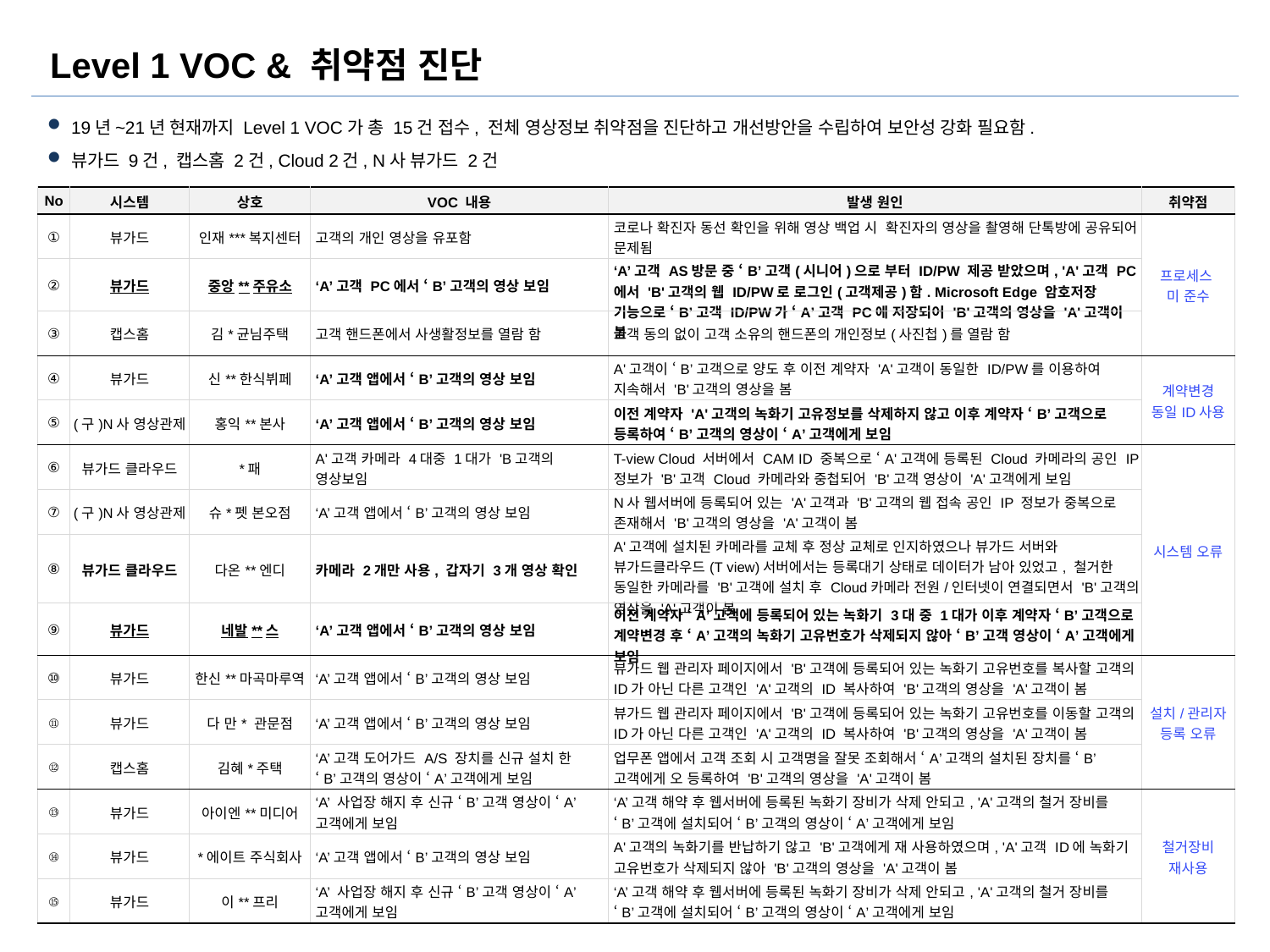

Level 1 VOC & 취약점 진단
19년~21년 현재까지 Level 1 VOC가 총 15건 접수, 전체 영상정보 취약점을 진단하고 개선방안을 수립하여 보안성 강화 필요함.
뷰가드 9건, 캡스홈 2건, Cloud 2건, N사 뷰가드 2건
| No | 시스템 | 상호 | VOC 내용 | 발생 원인 | 취약점 |
| --- | --- | --- | --- | --- | --- |
| ① | 뷰가드 | 인재\*\*\*복지센터 | 고객의 개인 영상을 유포함 | 코로나 확진자 동선 확인을 위해 영상 백업 시 확진자의 영상을 촬영해 단톡방에 공유되어 문제됨 | 프로세스 미 준수 |
| ② | 뷰가드 | 중앙\*\*주유소 | ‘A’고객 PC에서 ‘B’고객의 영상 보임 | ‘A’고객 AS방문 중 ‘B’고객(시니어)으로 부터 ID/PW 제공 받았으며, 'A'고객 PC에서 'B'고객의 웹 ID/PW로 로그인(고객제공)함. Microsoft Edge 암호저장 기능으로 ‘B’고객 ID/PW가 ‘A’고객 PC에 저장되어 'B'고객의 영상을 'A'고객이 봄 |  |
| ③ | 캡스홈 | 김\*균님주택 | 고객 핸드폰에서 사생활정보를 열람 함 | 고객 동의 없이 고객 소유의 핸드폰의 개인정보(사진첩)를 열람 함 |  |
| ④ | 뷰가드 | 신\*\*한식뷔페 | ‘A’고객 앱에서 ‘B’고객의 영상 보임 | A'고객이 ‘B’고객으로 양도 후 이전 계약자 'A'고객이 동일한 ID/PW를 이용하여 지속해서 'B'고객의 영상을 봄 | 계약변경 동일ID사용 |
| ⑤ | (구)N사 영상관제 | 홍익\*\*본사 | ‘A’고객 앱에서 ‘B’고객의 영상 보임 | 이전 계약자 'A'고객의 녹화기 고유정보를 삭제하지 않고 이후 계약자 ‘B’고객으로 등록하여 ‘B’고객의 영상이 ‘A’고객에게 보임 |  |
| ⑥ | 뷰가드 클라우드 | \*패 | A'고객 카메라 4대중 1대가 'B고객의 영상보임 | T-view Cloud 서버에서 CAM ID 중복으로 ‘A'고객에 등록된 Cloud 카메라의 공인 IP정보가 'B'고객 Cloud 카메라와 중첩되어 'B'고객 영상이 'A'고객에게 보임 | 시스템 오류 |
| ⑦ | (구)N사 영상관제 | 슈\*펫 본오점 | ‘A’고객 앱에서 ‘B’고객의 영상 보임 | N사 웹서버에 등록되어 있는 'A'고객과 'B'고객의 웹 접속 공인 IP 정보가 중복으로 존재해서 'B'고객의 영상을 'A'고객이 봄 |  |
| ⑧ | 뷰가드 클라우드 | 다온\*\*엔디 | 카메라 2개만 사용, 갑자기 3개 영상 확인 | A'고객에 설치된 카메라를 교체 후 정상 교체로 인지하였으나 뷰가드 서버와 뷰가드클라우드(T view)서버에서는 등록대기 상태로 데이터가 남아 있었고, 철거한 동일한 카메라를 'B'고객에 설치 후 Cloud카메라 전원/인터넷이 연결되면서 'B'고객의 영상을 'A'고객이 봄 |  |
| ⑨ | 뷰가드 | 네발\*\*스 | ‘A’고객 앱에서 ‘B’고객의 영상 보임 | 이전 계약자 ‘A’고객에 등록되어 있는 녹화기 3대 중 1대가 이후 계약자 ‘B’고객으로 계약변경 후 ‘A’고객의 녹화기 고유번호가 삭제되지 않아 ‘B’고객 영상이 ‘A’고객에게 보임 |  |
| ⑩ | 뷰가드 | 한신\*\*마곡마루역 | ‘A’고객 앱에서 ‘B’고객의 영상 보임 | 뷰가드 웹 관리자 페이지에서 'B'고객에 등록되어 있는 녹화기 고유번호를 복사할 고객의 ID가 아닌 다른 고객인 'A'고객의 ID 복사하여 'B'고객의 영상을 'A'고객이 봄 | 설치/관리자 등록 오류 |
| ⑪ | 뷰가드 | 다 만\* 관문점 | ‘A’고객 앱에서 ‘B’고객의 영상 보임 | 뷰가드 웹 관리자 페이지에서 'B'고객에 등록되어 있는 녹화기 고유번호를 이동할 고객의 ID가 아닌 다른 고객인 'A'고객의 ID 복사하여 'B'고객의 영상을 'A'고객이 봄 |  |
| ⑫ | 캡스홈 | 김혜\*주택 | ‘A’고객 도어가드 A/S 장치를 신규 설치 한 ‘B’고객의 영상이 ‘A’고객에게 보임 | 업무폰 앱에서 고객 조회 시 고객명을 잘못 조회해서 ‘A’고객의 설치된 장치를 ‘B’고객에게 오 등록하여 'B'고객의 영상을 'A'고객이 봄 |  |
| ⑬ | 뷰가드 | 아이엔\*\*미디어 | ‘A’ 사업장 해지 후 신규 ‘B’고객 영상이 ‘A’고객에게 보임 | ‘A’고객 해약 후 웹서버에 등록된 녹화기 장비가 삭제 안되고, 'A'고객의 철거 장비를 ‘B’고객에 설치되어 ‘B’고객의 영상이 ‘A’고객에게 보임 | 철거장비 재사용 |
| ⑭ | 뷰가드 | \*에이트 주식회사 | ‘A’고객 앱에서 ‘B’고객의 영상 보임 | A'고객의 녹화기를 반납하기 않고 'B'고객에게 재 사용하였으며, 'A'고객 ID에 녹화기 고유번호가 삭제되지 않아 'B'고객의 영상을 'A'고객이 봄 |  |
| ⑮ | 뷰가드 | 이\*\*프리 | ‘A’ 사업장 해지 후 신규 ‘B’고객 영상이 ‘A’고객에게 보임 | ‘A’고객 해약 후 웹서버에 등록된 녹화기 장비가 삭제 안되고, 'A'고객의 철거 장비를 ‘B’고객에 설치되어 ‘B’고객의 영상이 ‘A’고객에게 보임 |  |